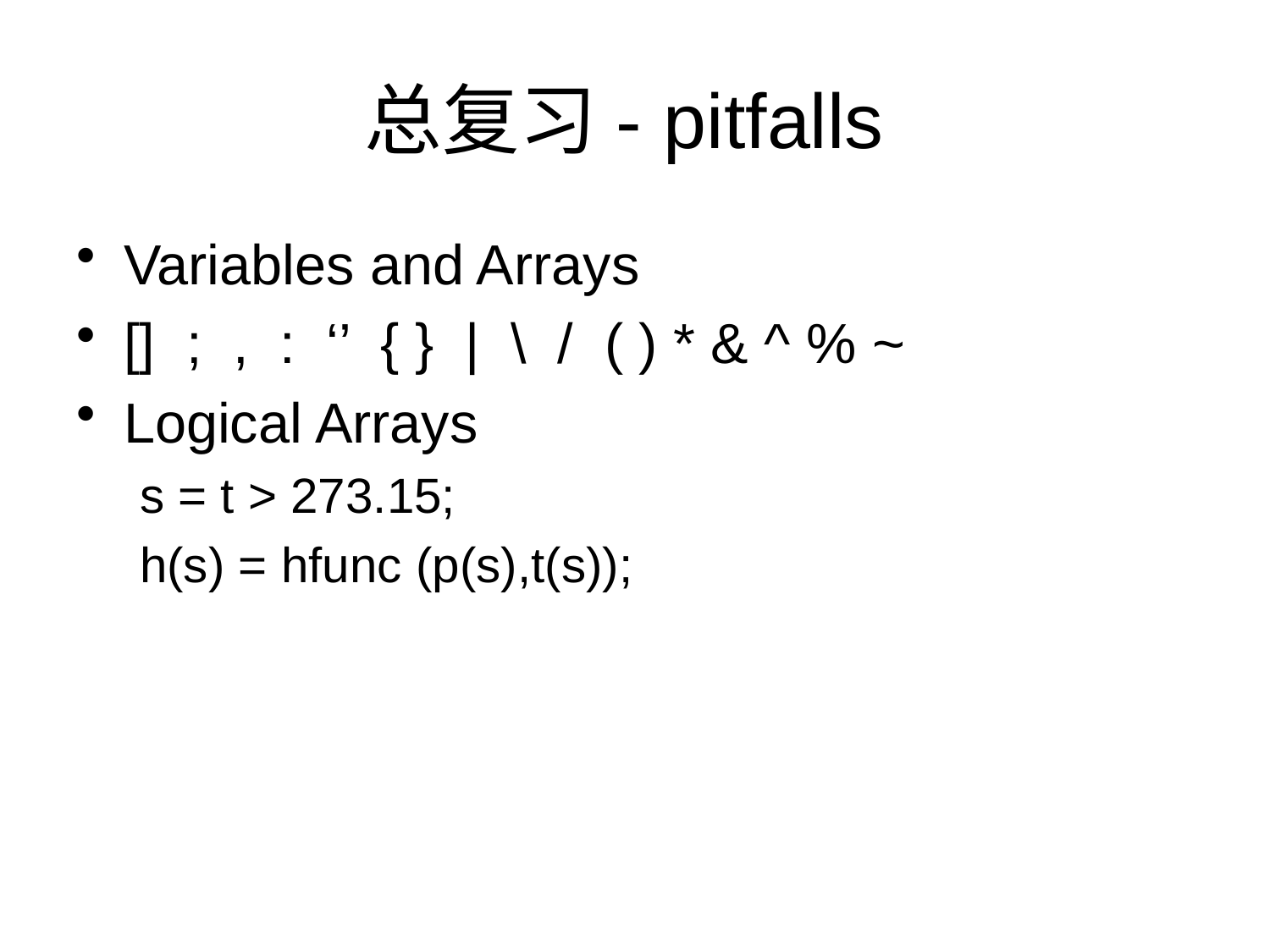

# 总复习- pitfalls
Variables and Arrays
[]  ;  ,  :  ‘’  { }  |  \  /  ( ) * & ^ % ~
Logical Arrays
s = t > 273.15;
h(s) = hfunc (p(s),t(s));